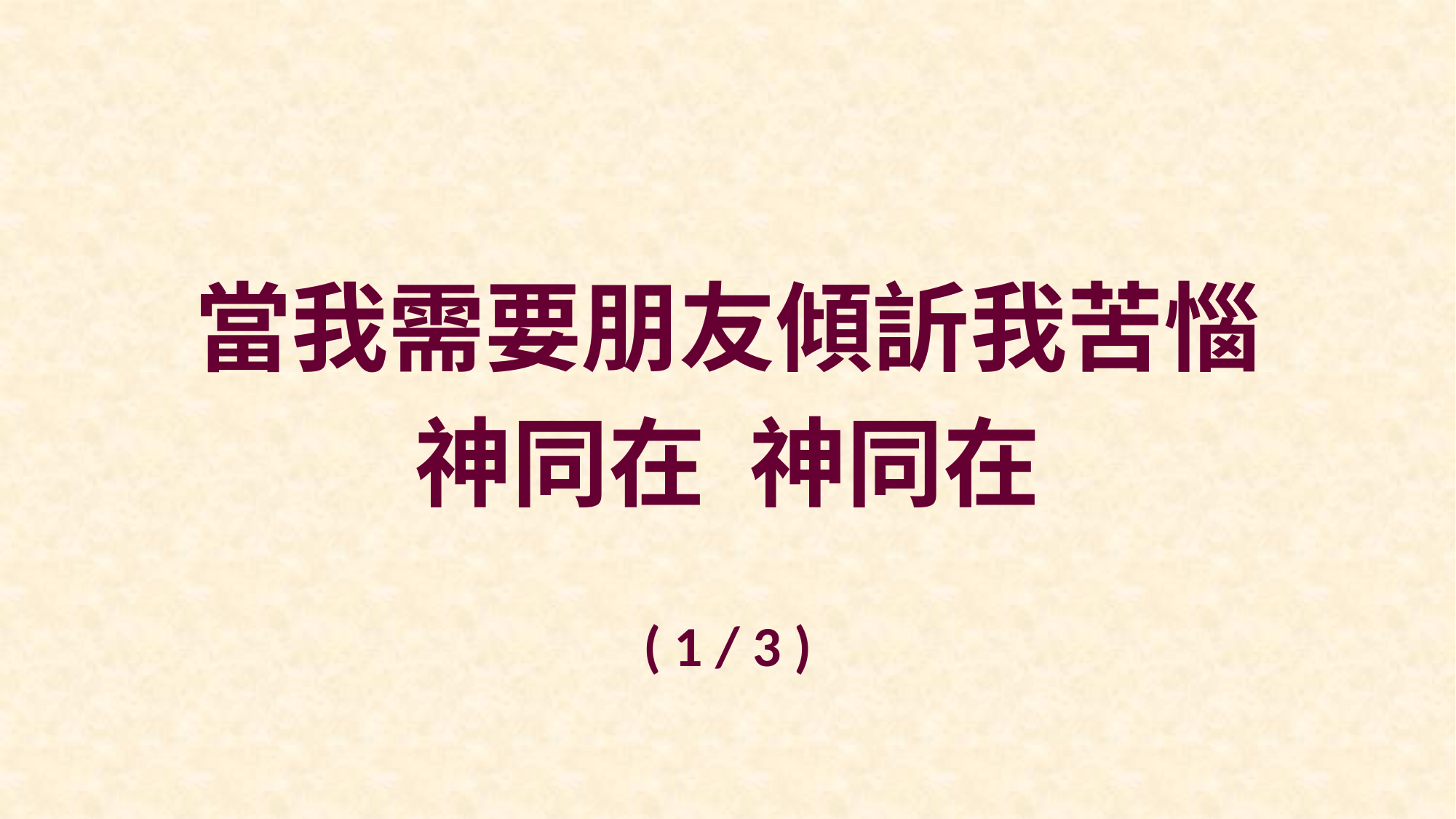

當我需要朋友傾訢我苦惱
神同在  神同在
( 1 / 3 )